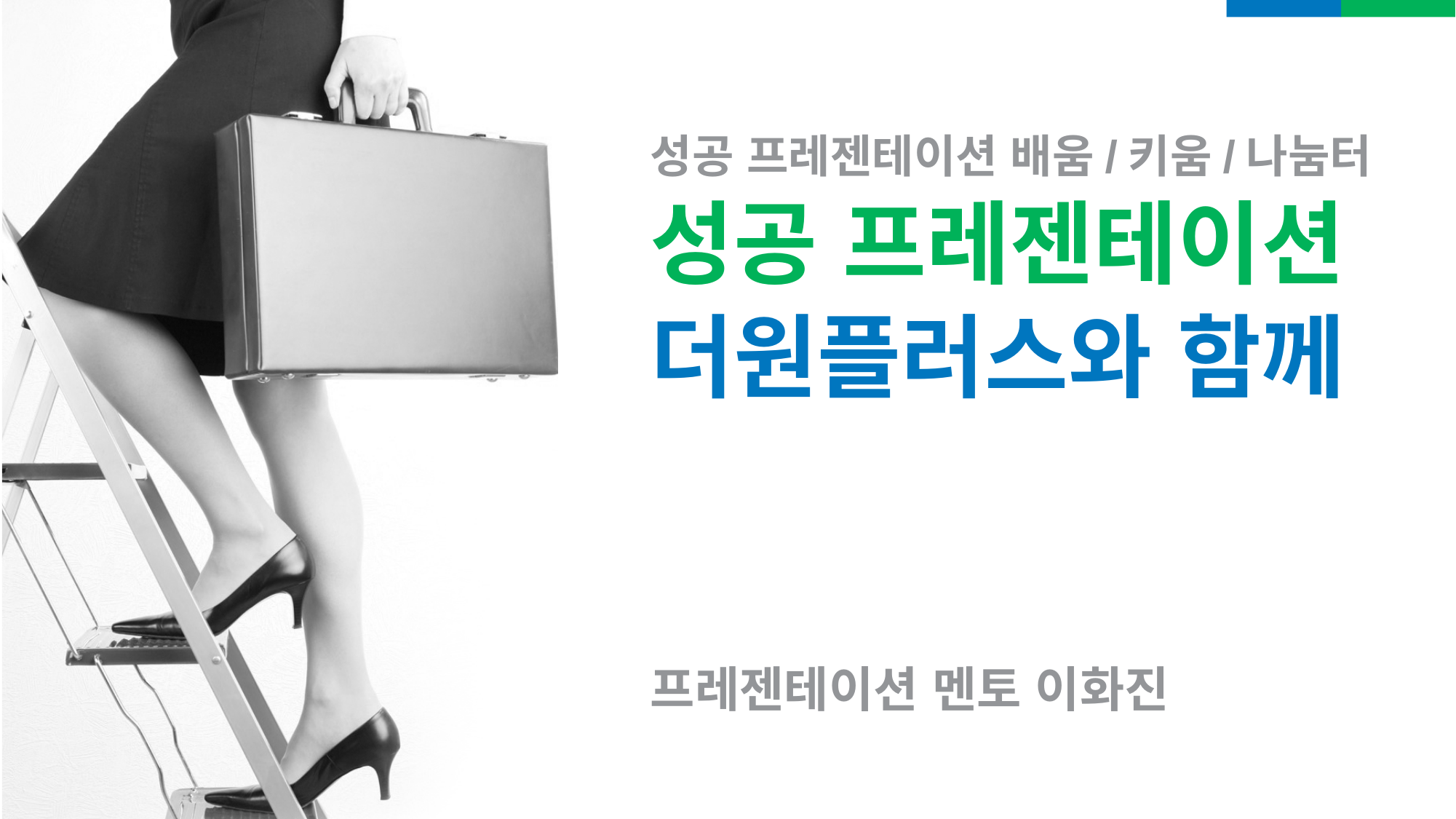

성공 프레젠테이션 배움/키움/나눔터
성공 프레젠테이션
더원플러스와 함께
프레젠테이션 멘토 이화진